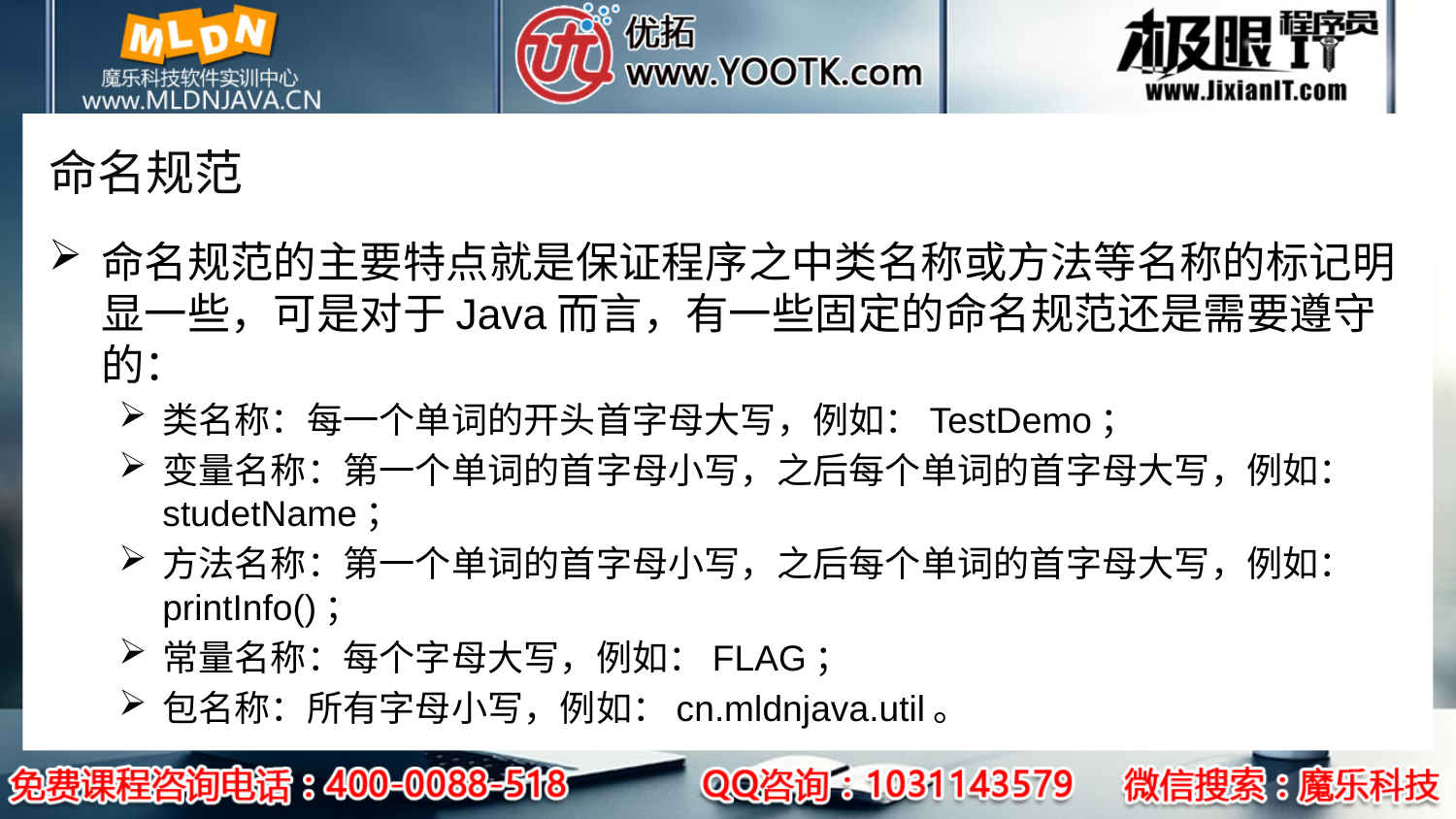

# 命名规范
命名规范的主要特点就是保证程序之中类名称或方法等名称的标记明显一些，可是对于Java而言，有一些固定的命名规范还是需要遵守的：
类名称：每一个单词的开头首字母大写，例如：TestDemo；
变量名称：第一个单词的首字母小写，之后每个单词的首字母大写，例如：studetName；
方法名称：第一个单词的首字母小写，之后每个单词的首字母大写，例如：printInfo()；
常量名称：每个字母大写，例如：FLAG；
包名称：所有字母小写，例如：cn.mldnjava.util。